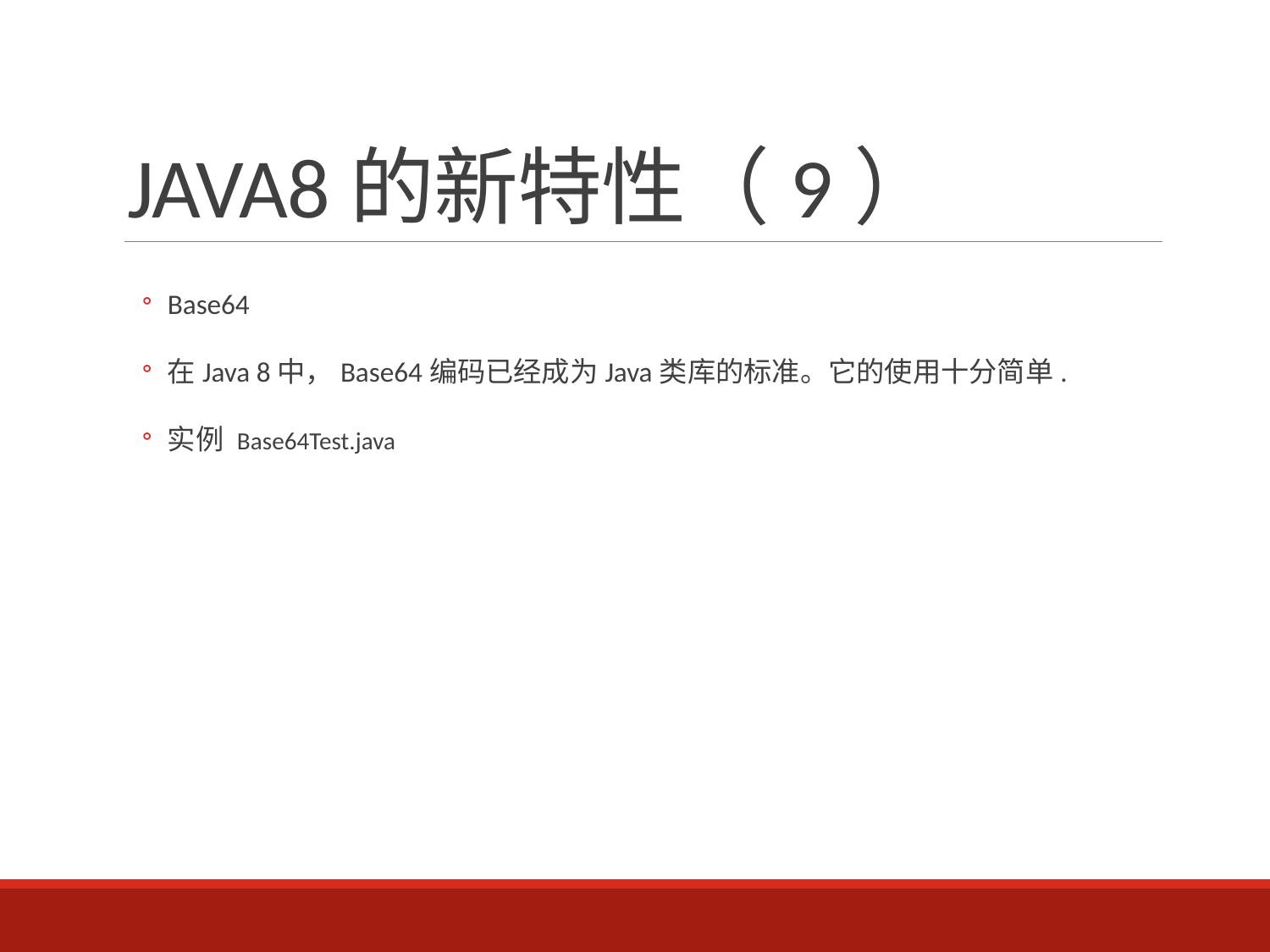

# JAVA8的新特性（9）
Base64
在Java 8中，Base64编码已经成为Java类库的标准。它的使用十分简单.
实例 Base64Test.java